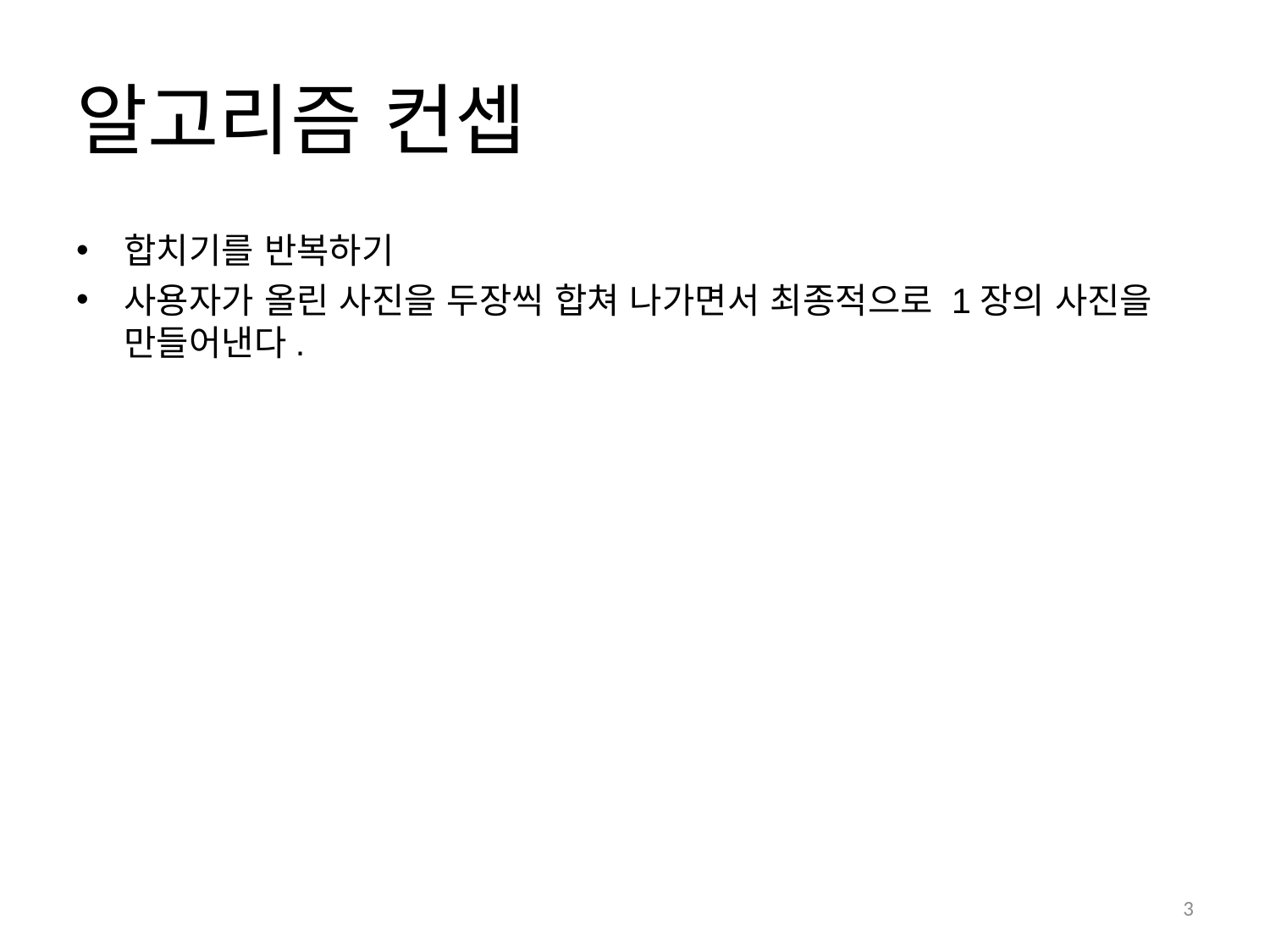

# 알고리즘 컨셉
합치기를 반복하기
사용자가 올린 사진을 두장씩 합쳐 나가면서 최종적으로 1장의 사진을 만들어낸다.
3